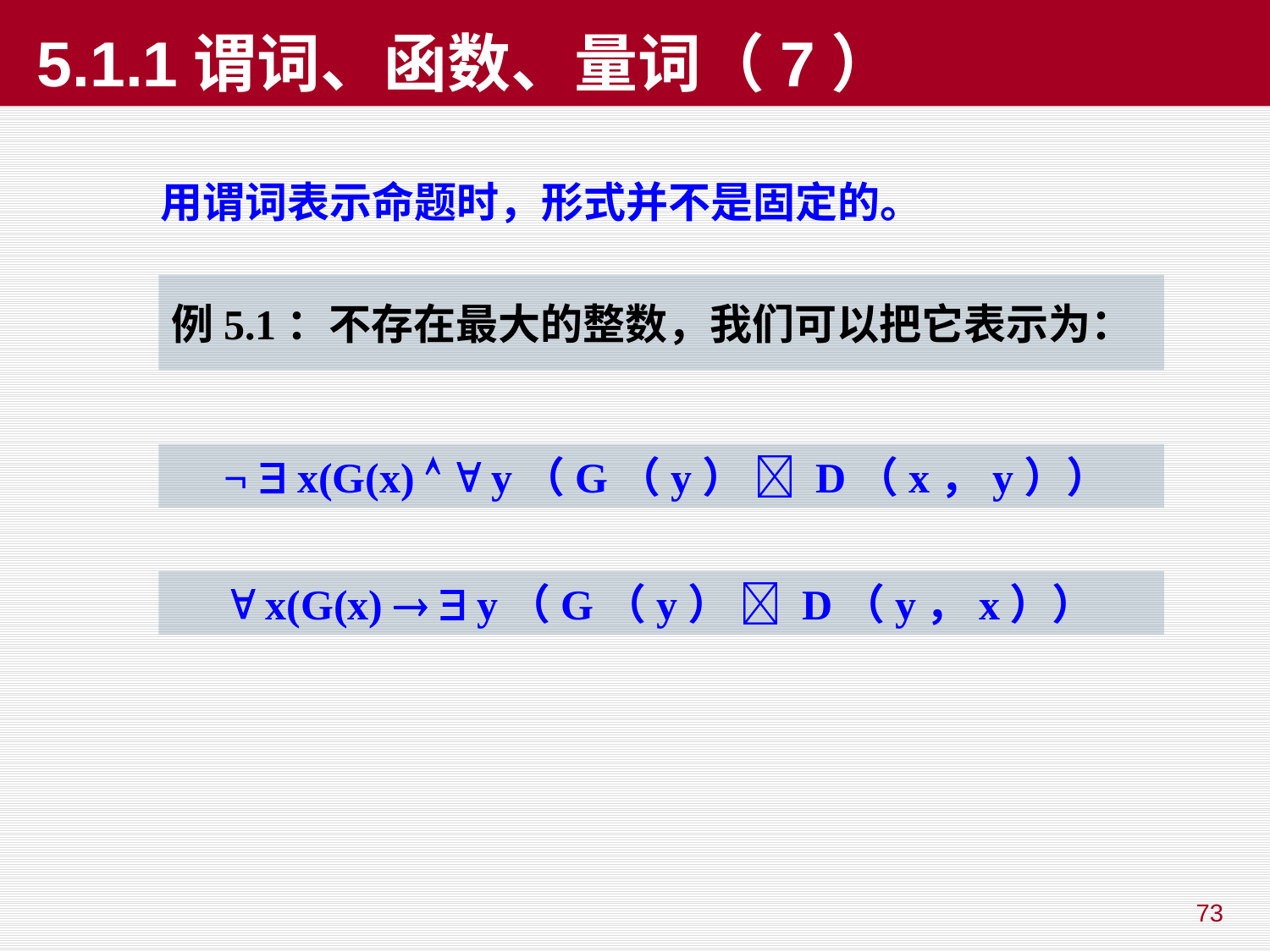

# 5.1.1谓词、函数、量词（7）
用谓词表示命题时，形式并不是固定的。
例5.1：不存在最大的整数，我们可以把它表示为：
     ¬ ∃ x(G(x) ∧ ∀ y（G（y） → D（x，y））
      ∀ x(G(x) → ∃ y（G（y） ∧ D（y，x））
73